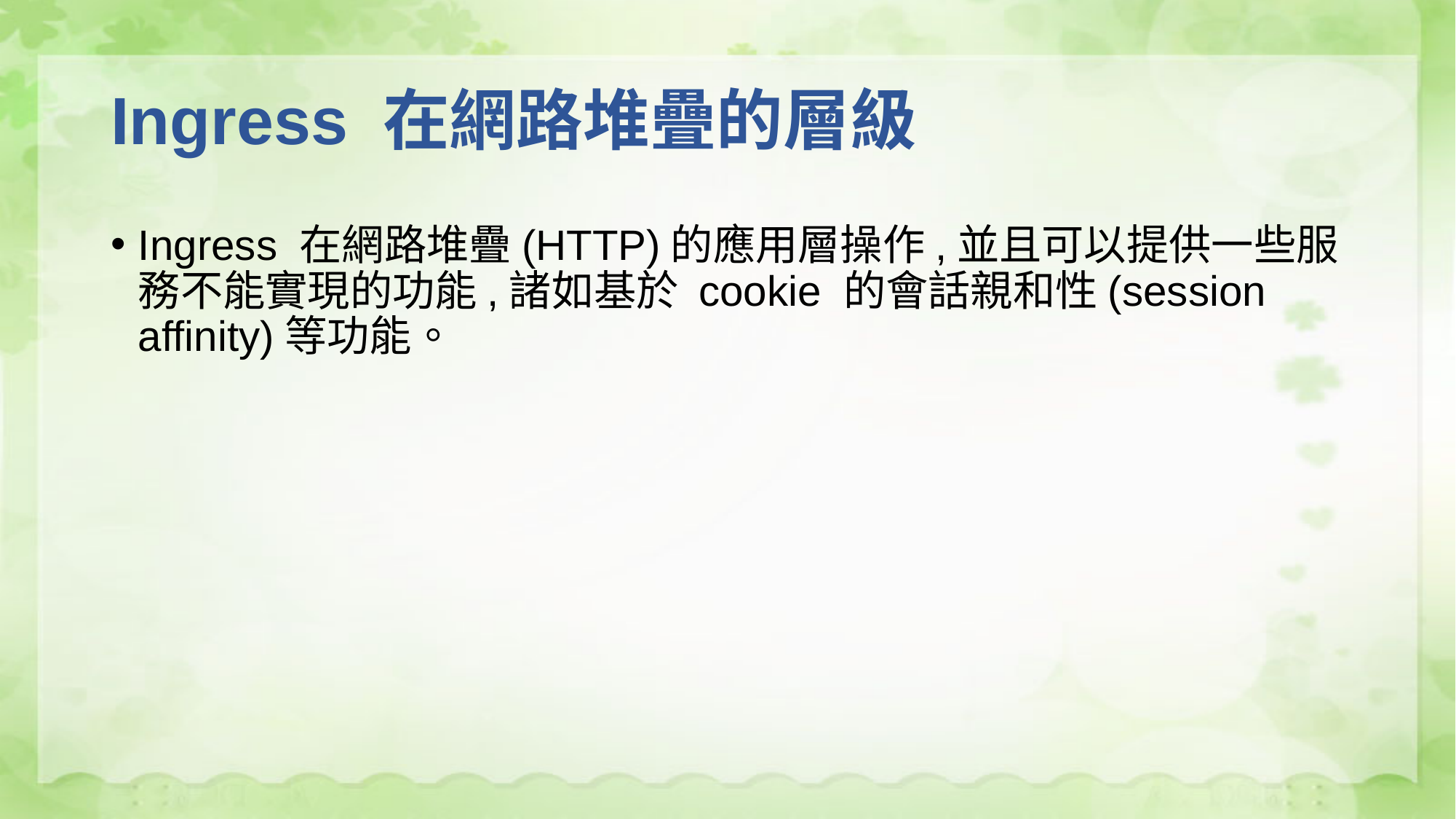

# Ingress 在網路堆疊的層級
Ingress 在網路堆疊(HTTP)的應用層操作,並且可以提供一些服務不能實現的功能,諸如基於 cookie 的會話親和性(session affinity)等功能。